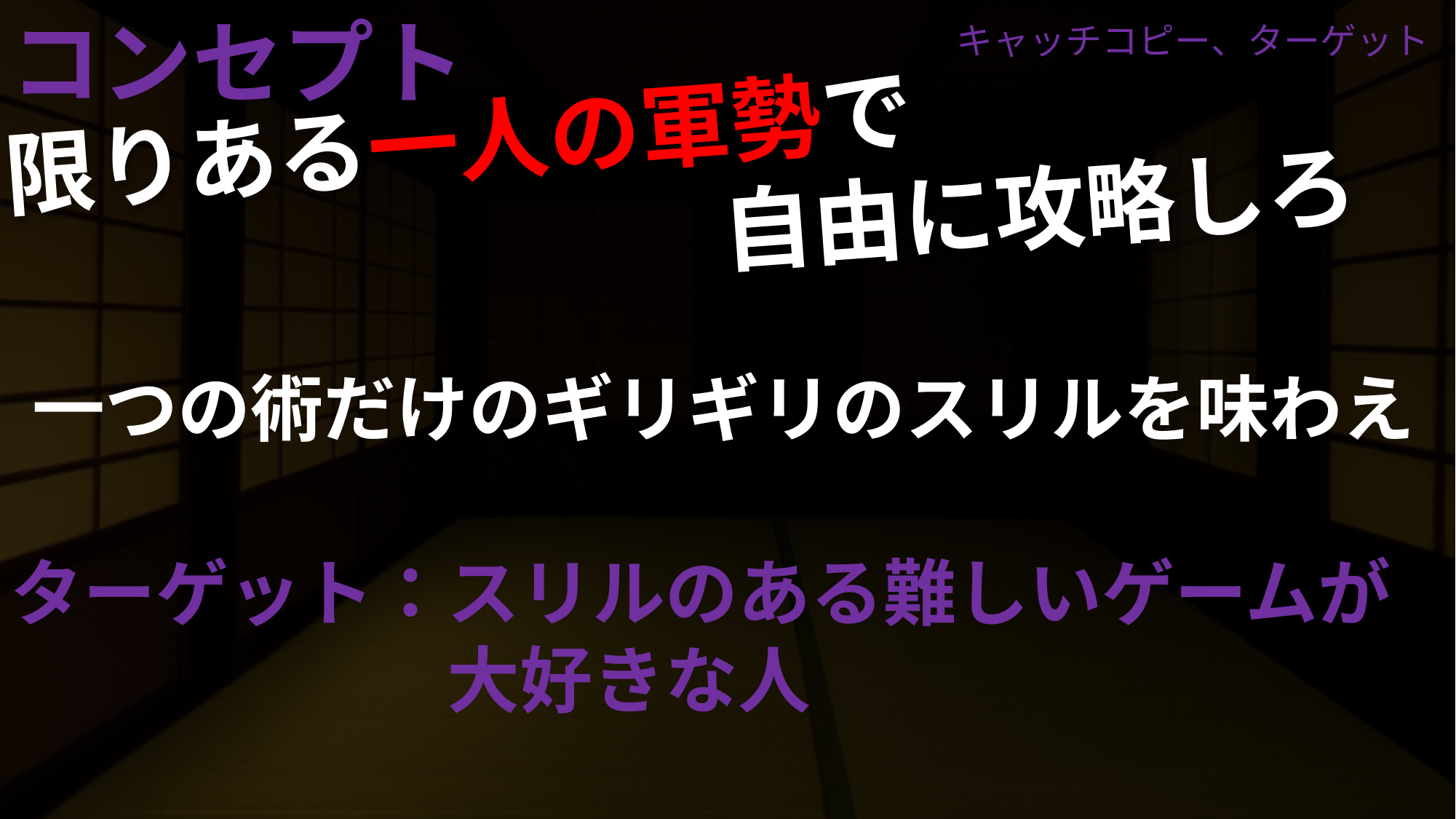

コンセプト
キャッチコピー、ターゲット
限りある一人の軍勢で
自由に攻略しろ
一つの術だけのギリギリのスリルを味わえ
ターゲット：スリルのある難しいゲームが					大好きな人